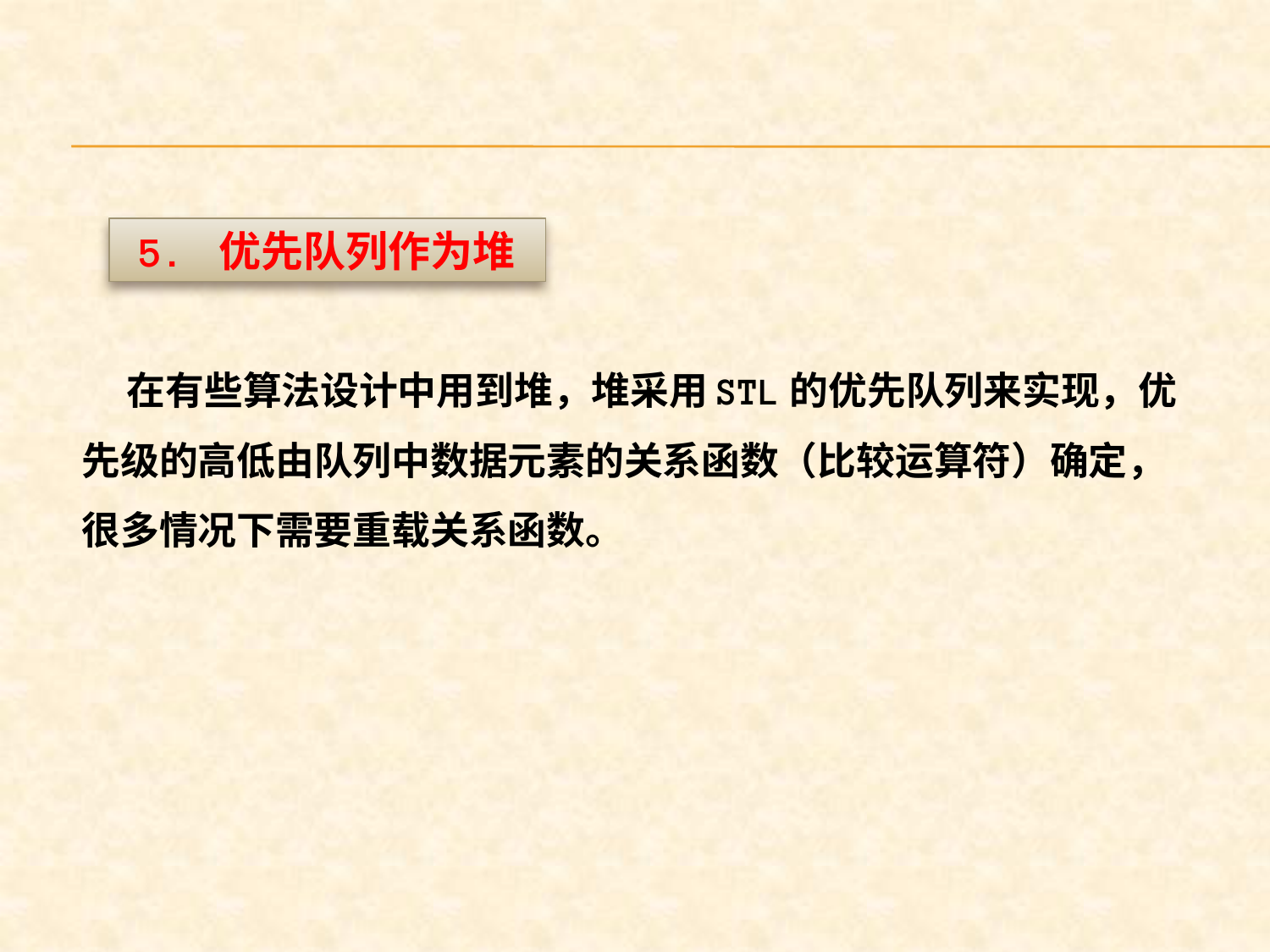

5. 优先队列作为堆
    在有些算法设计中用到堆，堆采用STL的优先队列来实现，优先级的高低由队列中数据元素的关系函数（比较运算符）确定，很多情况下需要重载关系函数。